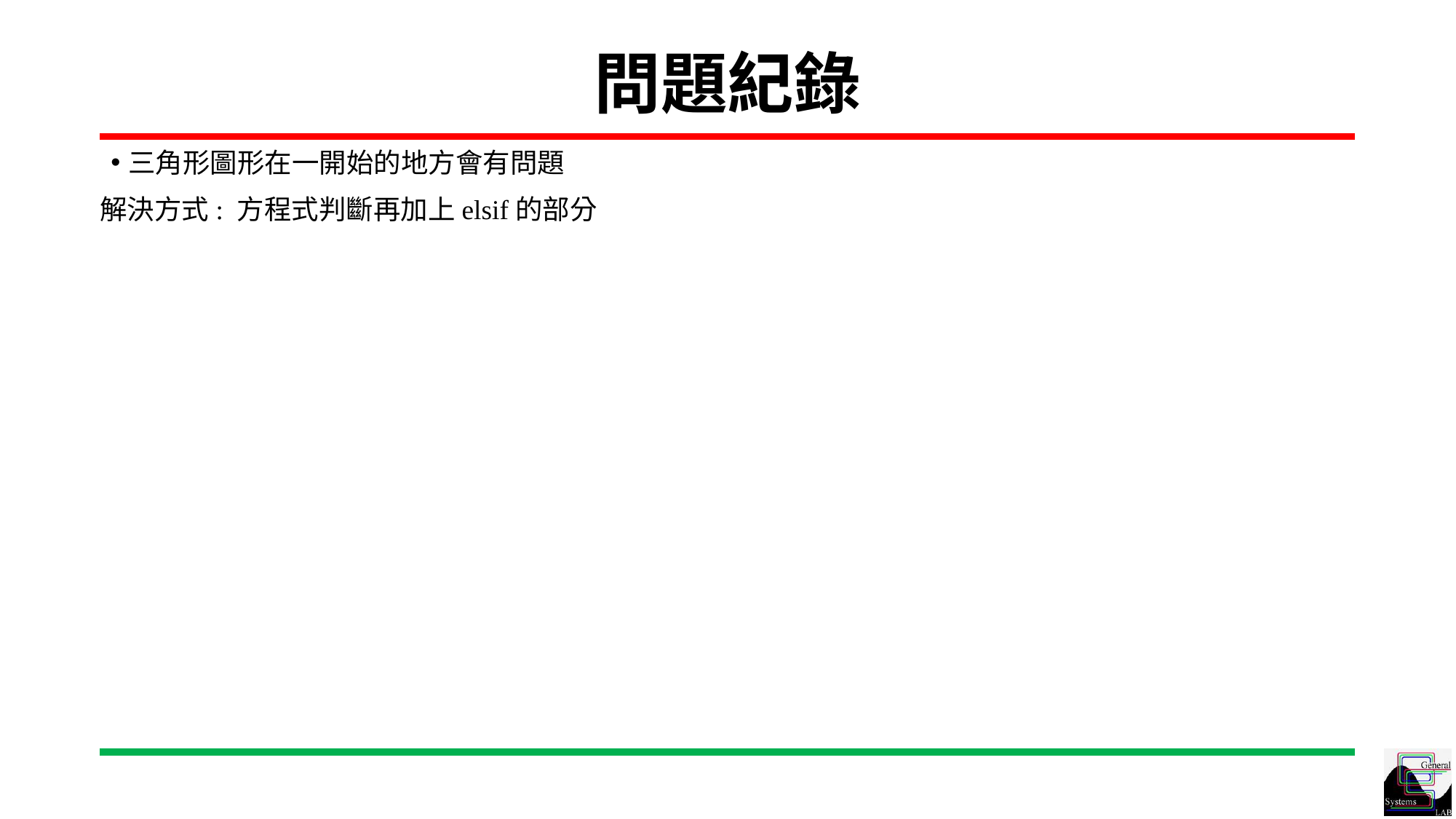

# 問題紀錄
三角形圖形在一開始的地方會有問題
解決方式: 方程式判斷再加上elsif的部分